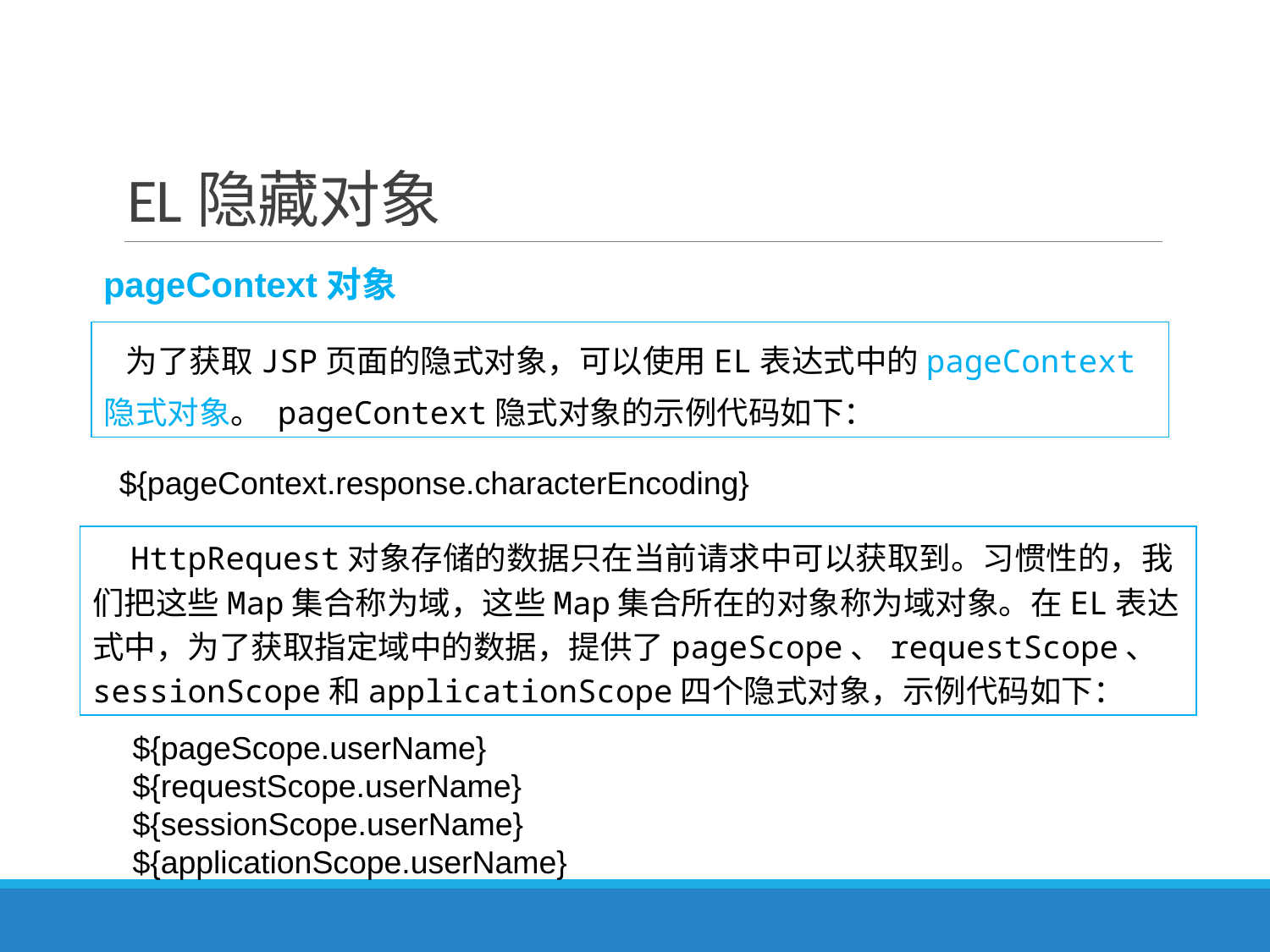

# EL隐藏对象
pageContext对象
  为了获取JSP页面的隐式对象，可以使用EL表达式中的pageContext隐式对象。 pageContext隐式对象的示例代码如下：
${pageContext.response.characterEncoding}
  HttpRequest对象存储的数据只在当前请求中可以获取到。习惯性的，我们把这些Map集合称为域，这些Map集合所在的对象称为域对象。在EL表达式中，为了获取指定域中的数据，提供了pageScope、requestScope、sessionScope和applicationScope四个隐式对象，示例代码如下：
${pageScope.userName}
${requestScope.userName}
${sessionScope.userName}
${applicationScope.userName}